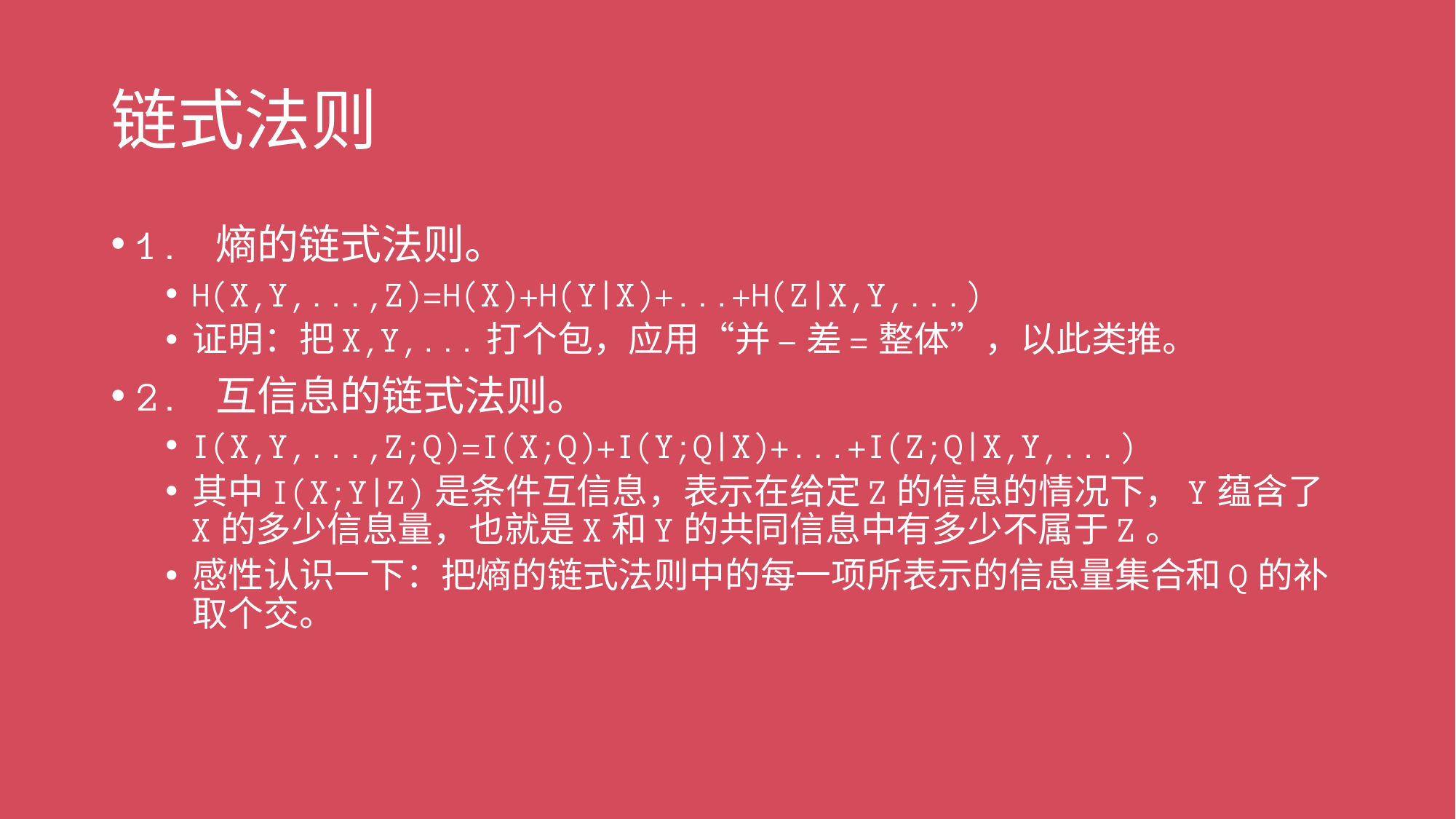

# 链式法则
1. 熵的链式法则。
H(X,Y,...,Z)=H(X)+H(Y|X)+...+H(Z|X,Y,...)
证明：把X,Y,...打个包，应用“并-差=整体”，以此类推。
2. 互信息的链式法则。
I(X,Y,...,Z;Q)=I(X;Q)+I(Y;Q|X)+...+I(Z;Q|X,Y,...)
其中I(X;Y|Z)是条件互信息，表示在给定Z的信息的情况下，Y蕴含了X的多少信息量，也就是X和Y的共同信息中有多少不属于Z。
感性认识一下：把熵的链式法则中的每一项所表示的信息量集合和Q的补取个交。